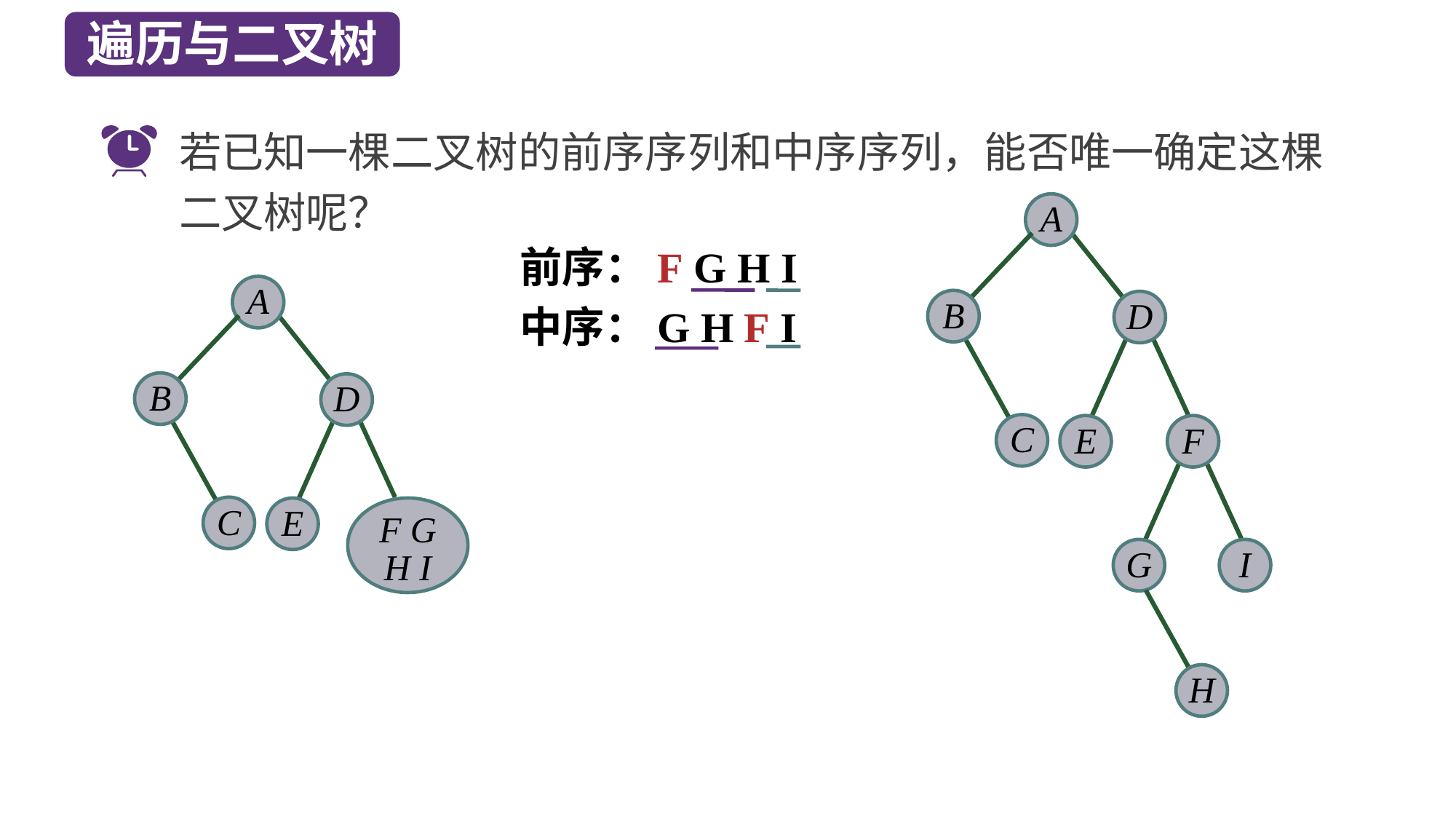

遍历与二叉树

若已知一棵二叉树的前序序列和中序序列，能否唯一确定这棵二叉树呢？

A

B
D

C
E
F

G
I

H
前序：F G H I
中序：G H F I
A

D

E
F G
H I

B

C